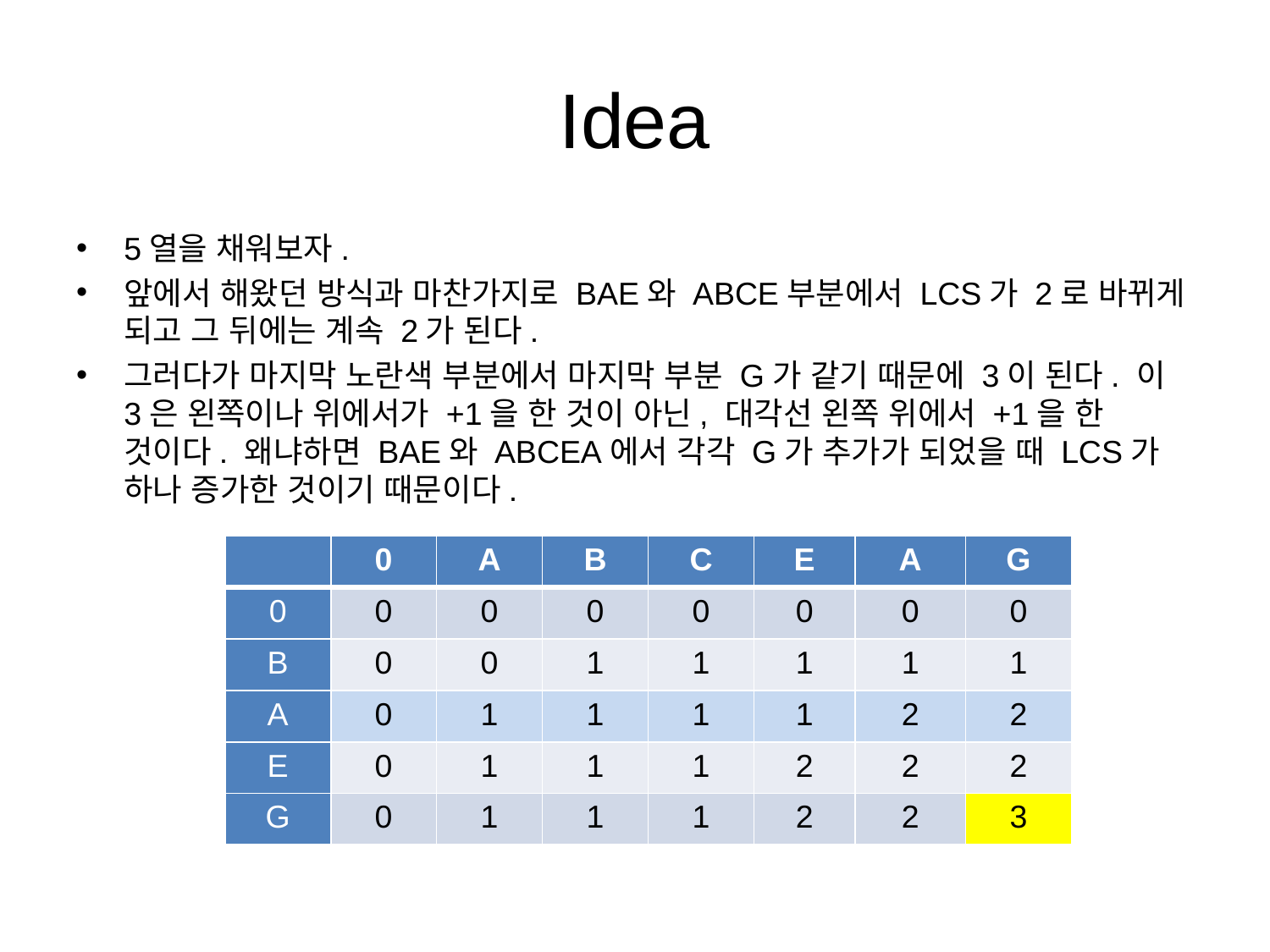

# Idea
5열을 채워보자.
앞에서 해왔던 방식과 마찬가지로 BAE와 ABCE부분에서 LCS가 2로 바뀌게 되고 그 뒤에는 계속 2가 된다.
그러다가 마지막 노란색 부분에서 마지막 부분 G가 같기 때문에 3이 된다. 이 3은 왼쪽이나 위에서가 +1을 한 것이 아닌, 대각선 왼쪽 위에서 +1을 한 것이다. 왜냐하면 BAE와 ABCEA에서 각각 G가 추가가 되었을 때 LCS가 하나 증가한 것이기 때문이다.
|  | 0 | A | B | C | E | A | G |
| --- | --- | --- | --- | --- | --- | --- | --- |
| 0 | 0 | 0 | 0 | 0 | 0 | 0 | 0 |
| B | 0 | 0 | 1 | 1 | 1 | 1 | 1 |
| A | 0 | 1 | 1 | 1 | 1 | 2 | 2 |
| E | 0 | 1 | 1 | 1 | 2 | 2 | 2 |
| G | 0 | 1 | 1 | 1 | 2 | 2 | 3 |